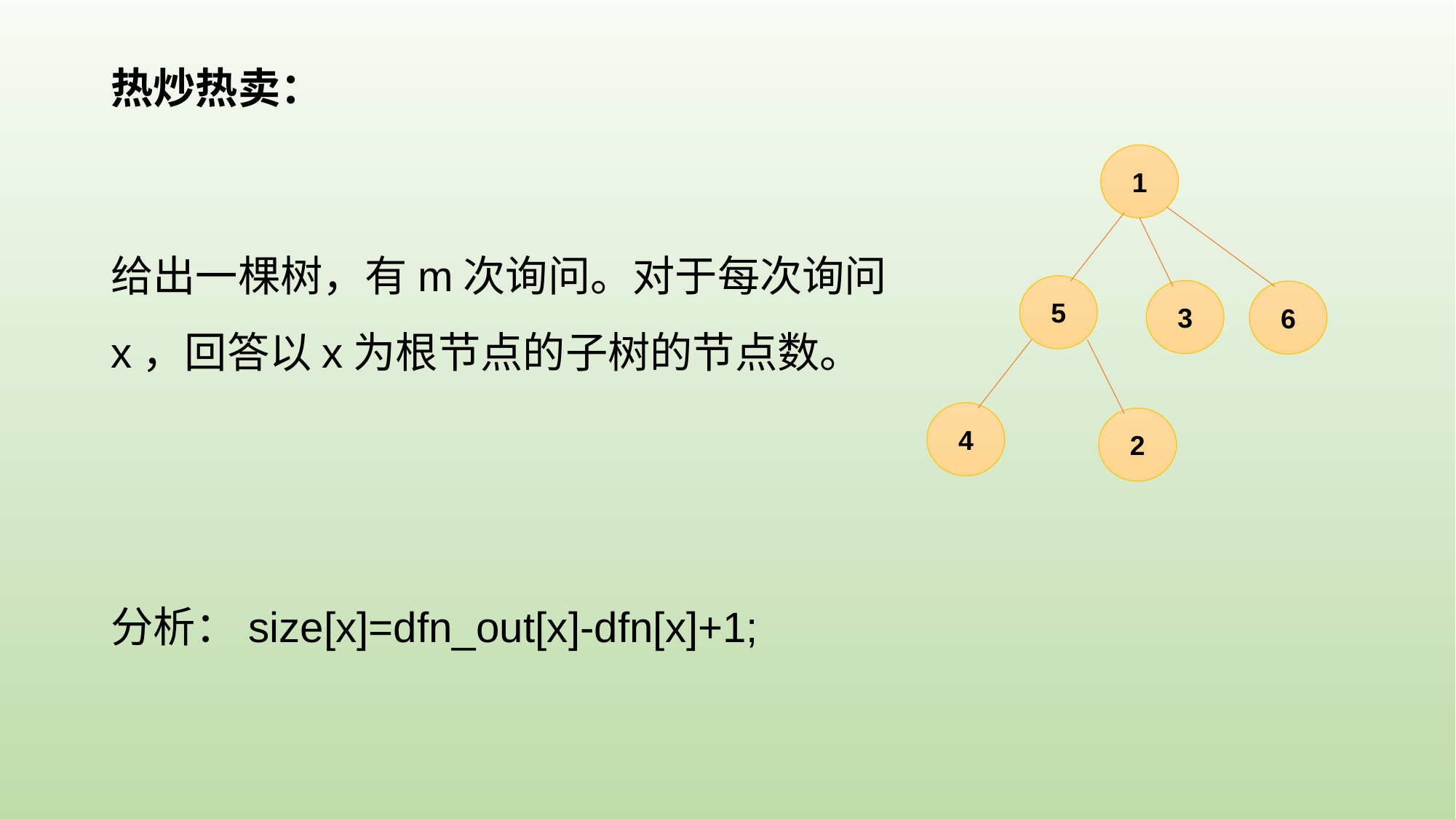

热炒热卖：
1
给出一棵树，有m次询问。对于每次询问x，回答以x为根节点的子树的节点数。

分析：size[x]=dfn_out[x]-dfn[x]+1;
5
3
6
4
2